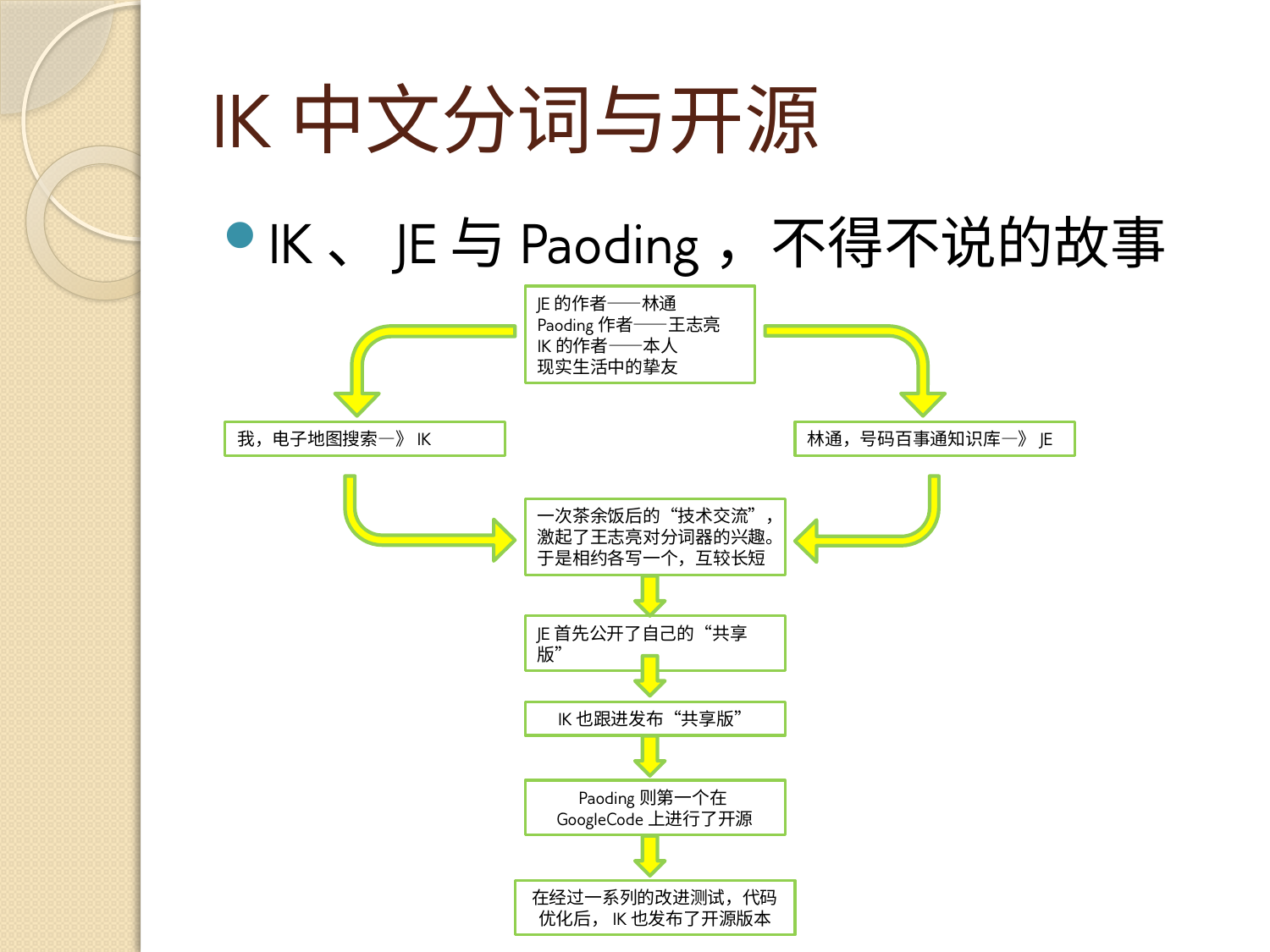

# IK中文分词与开源
IK、JE与Paoding，不得不说的故事

JE的作者——林通
Paoding作者——王志亮
IK的作者——本人
现实生活中的挚友
我，电子地图搜索—》IK
林通，号码百事通知识库—》JE

一次茶余饭后的“技术交流”，激起了王志亮对分词器的兴趣。
于是相约各写一个，互较长短

JE首先公开了自己的“共享版”

IK也跟进发布“共享版”

Paoding则第一个在GoogleCode上进行了开源

在经过一系列的改进测试，代码优化后，IK也发布了开源版本